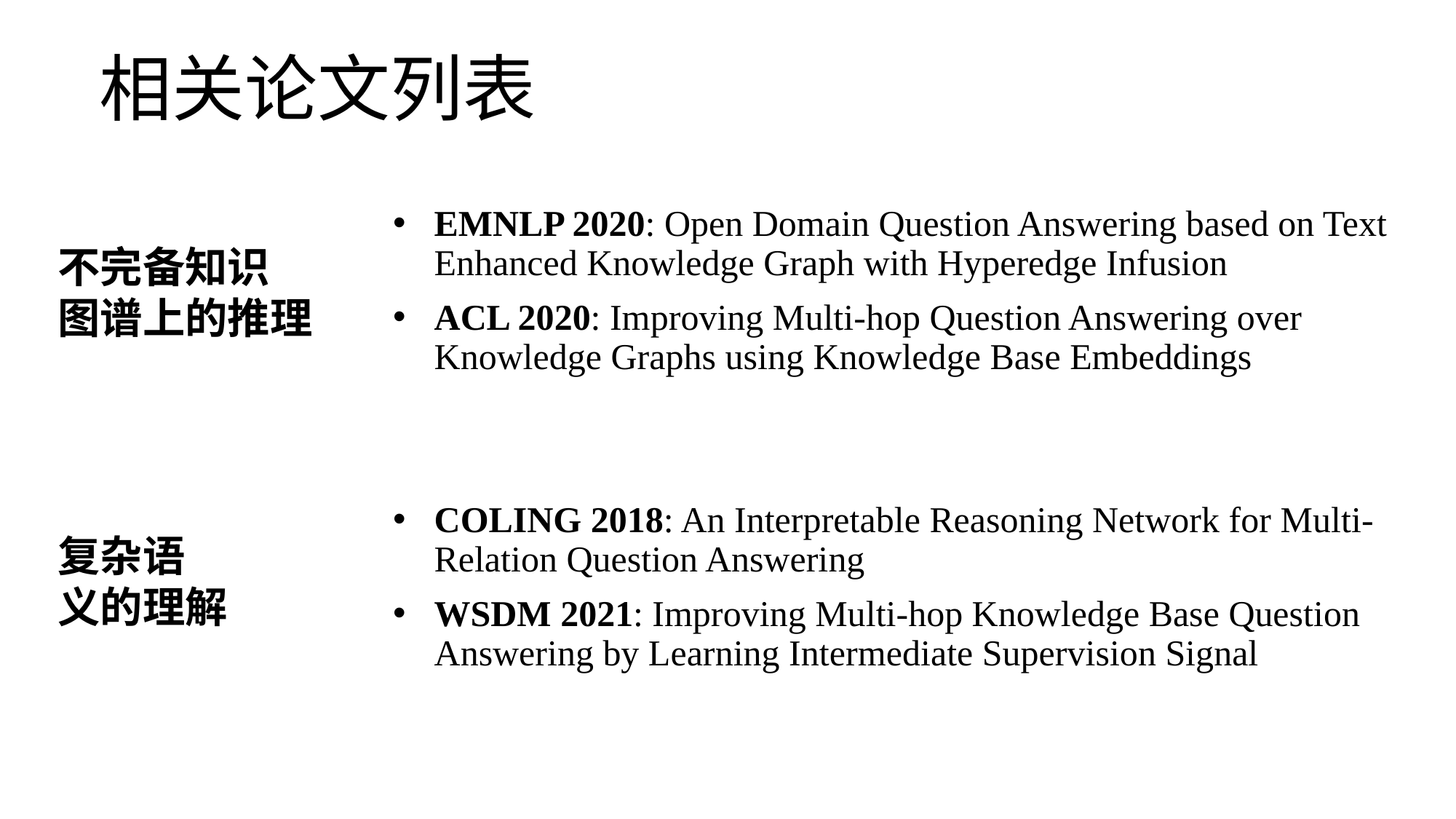

# 相关论文列表
EMNLP 2020: Open Domain Question Answering based on Text Enhanced Knowledge Graph with Hyperedge Infusion
ACL 2020: Improving Multi-hop Question Answering over Knowledge Graphs using Knowledge Base Embeddings

COLING 2018: An Interpretable Reasoning Network for Multi-Relation Question Answering
WSDM 2021: Improving Multi-hop Knowledge Base Question Answering by Learning Intermediate Supervision Signal
不完备知识
图谱上的推理
复杂语
义的理解